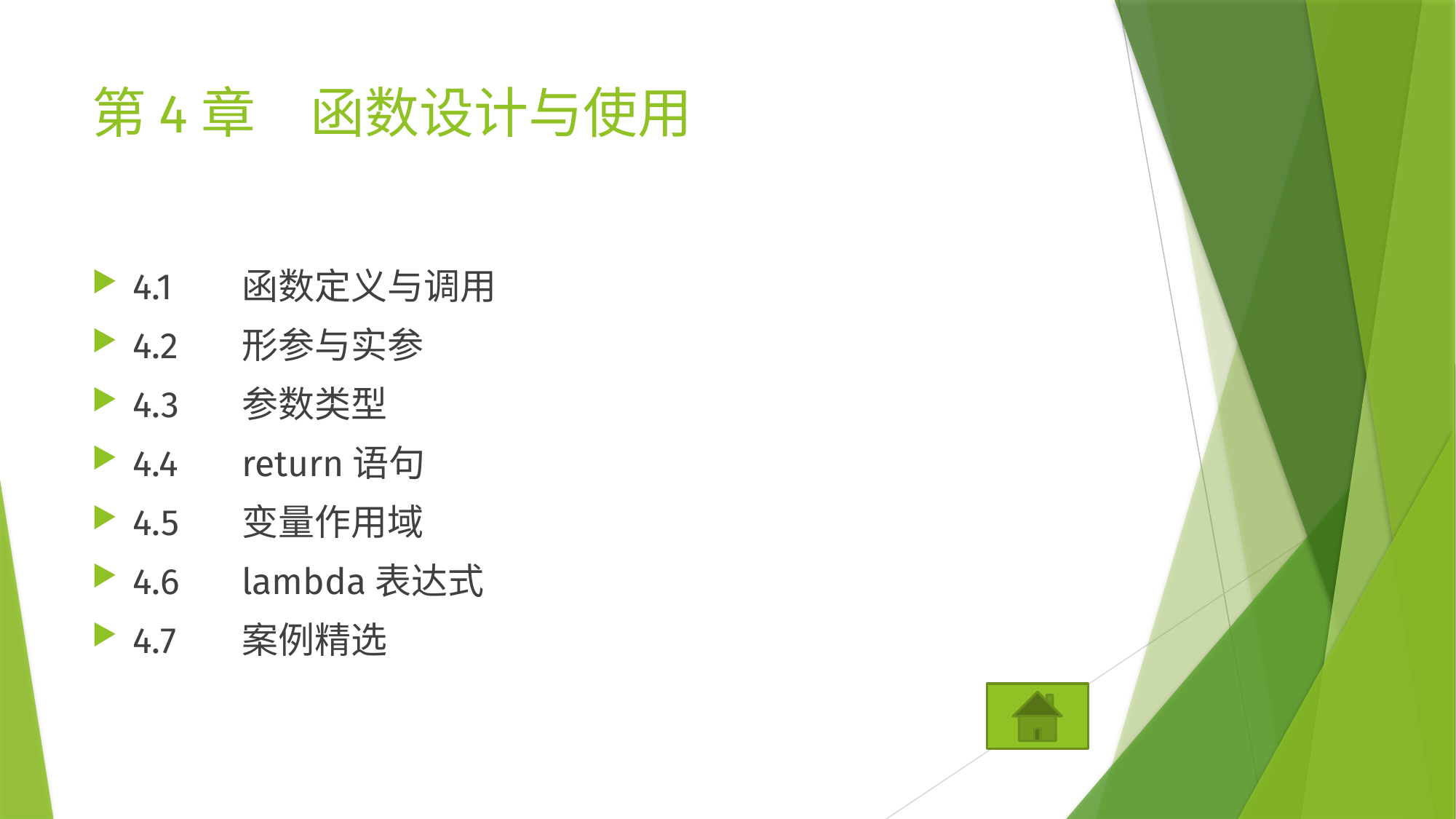

# 第4章	函数设计与使用
4.1	函数定义与调用
4.2	形参与实参
4.3	参数类型
4.4	return语句
4.5	变量作用域
4.6	lambda表达式
4.7	案例精选